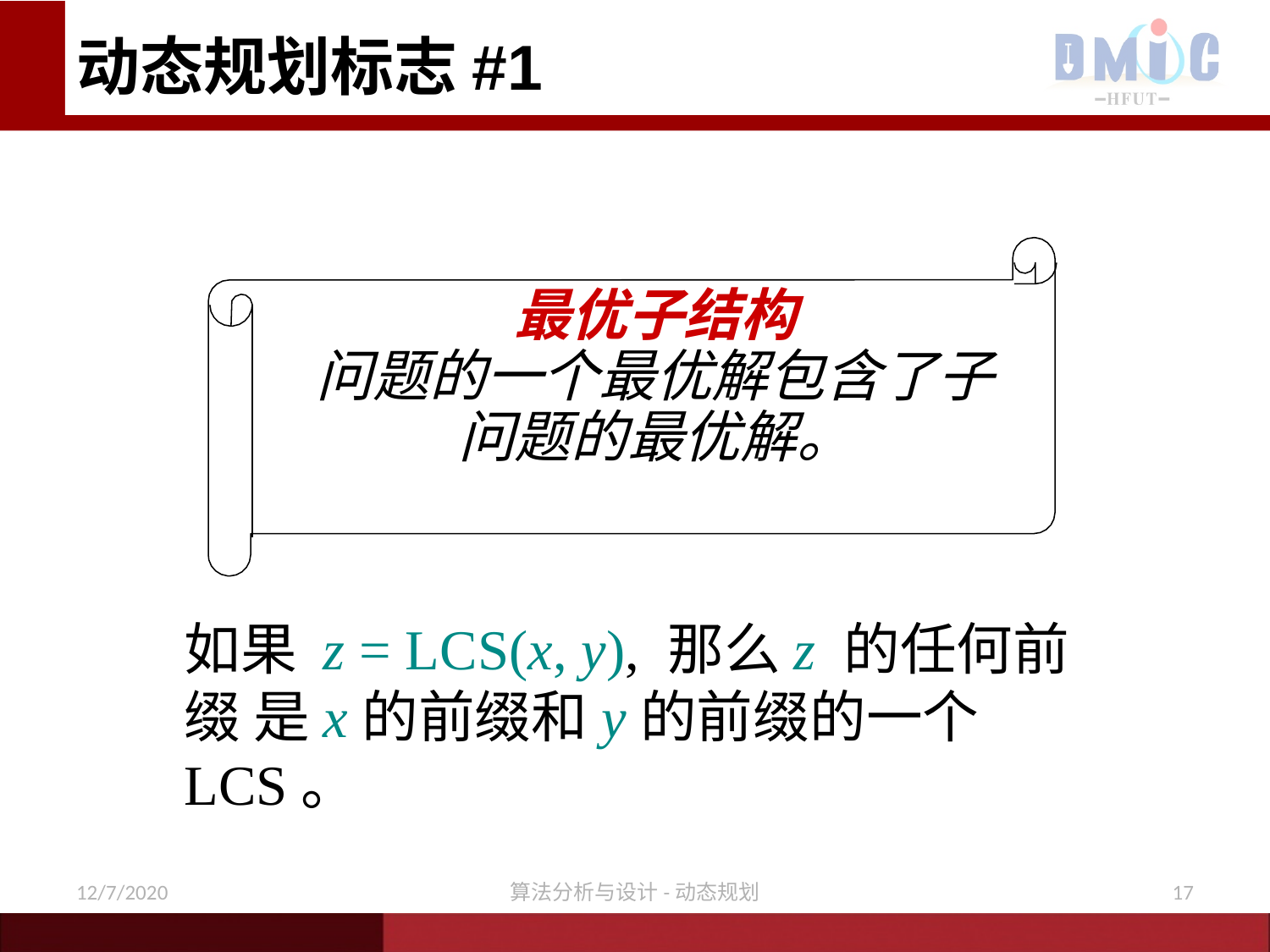

# 动态规划标志#1

最优子结构
问题的一个最优解包含了子问题的最优解。

如果 z = LCS(x, y), 那么z 的任何前缀 是x的前缀和y的前缀的一个LCS。
12/7/2020
算法分析与设计-动态规划
17